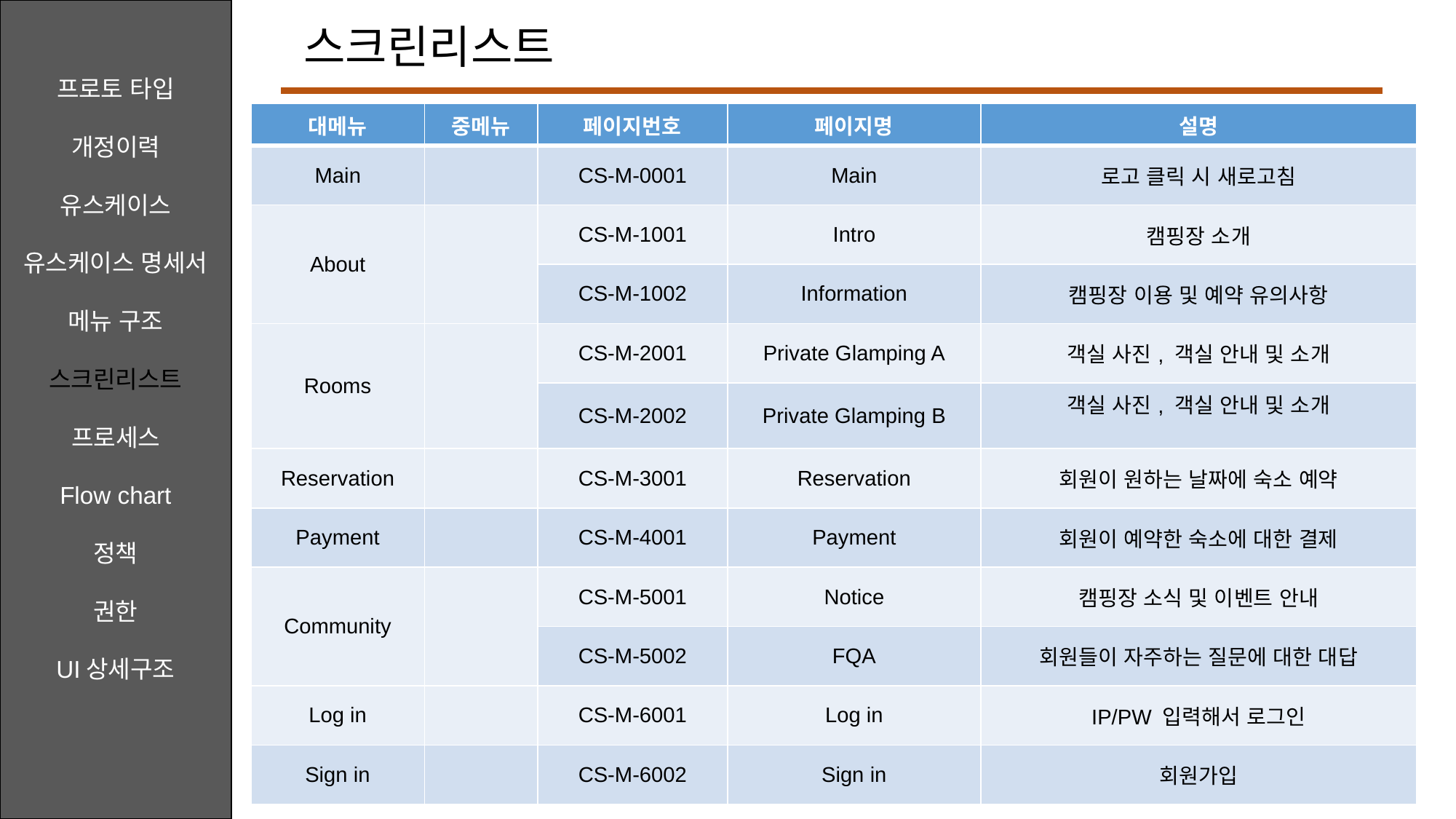

프로토 타입

개정이력

유스케이스

유스케이스 명세서

메뉴 구조

스크린리스트

프로세스

Flow chart

정책

권한

UI상세구조

스크린리스트
| 대메뉴 | 중메뉴 | 페이지번호 | 페이지명 | 설명 |
| --- | --- | --- | --- | --- |
| Main |  | CS-M-0001 | Main | 로고 클릭 시 새로고침 |
| About |  | CS-M-1001 | Intro | 캠핑장 소개 |
|  |  | CS-M-1002 | Information | 캠핑장 이용 및 예약 유의사항 |
| Rooms |  | CS-M-2001 | Private Glamping A | 객실 사진, 객실 안내 및 소개 |
|  |  | CS-M-2002 | Private Glamping B | 객실 사진, 객실 안내 및 소개 |
| Reservation |  | CS-M-3001 | Reservation | 회원이 원하는 날짜에 숙소 예약 |
| Payment |  | CS-M-4001 | Payment | 회원이 예약한 숙소에 대한 결제 |
| Community |  | CS-M-5001 | Notice | 캠핑장 소식 및 이벤트 안내 |
|  |  | CS-M-5002 | FQA | 회원들이 자주하는 질문에 대한 대답 |
| Log in |  | CS-M-6001 | Log in | IP/PW 입력해서 로그인 |
| Sign in |  | CS-M-6002 | Sign in | 회원가입 |